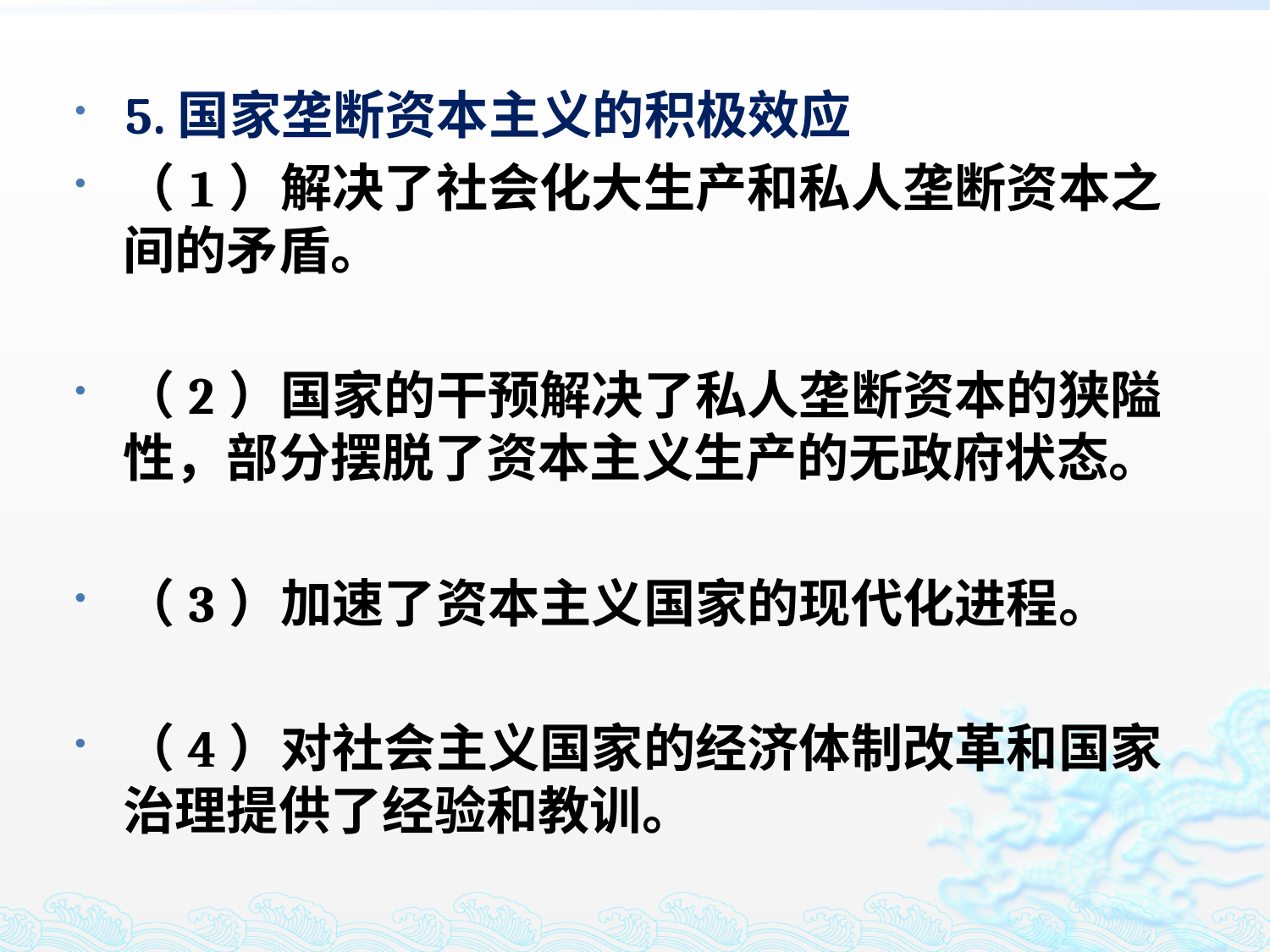

5.国家垄断资本主义的积极效应
（1）解决了社会化大生产和私人垄断资本之间的矛盾。

（2）国家的干预解决了私人垄断资本的狭隘性，部分摆脱了资本主义生产的无政府状态。

（3）加速了资本主义国家的现代化进程。

（4）对社会主义国家的经济体制改革和国家治理提供了经验和教训。